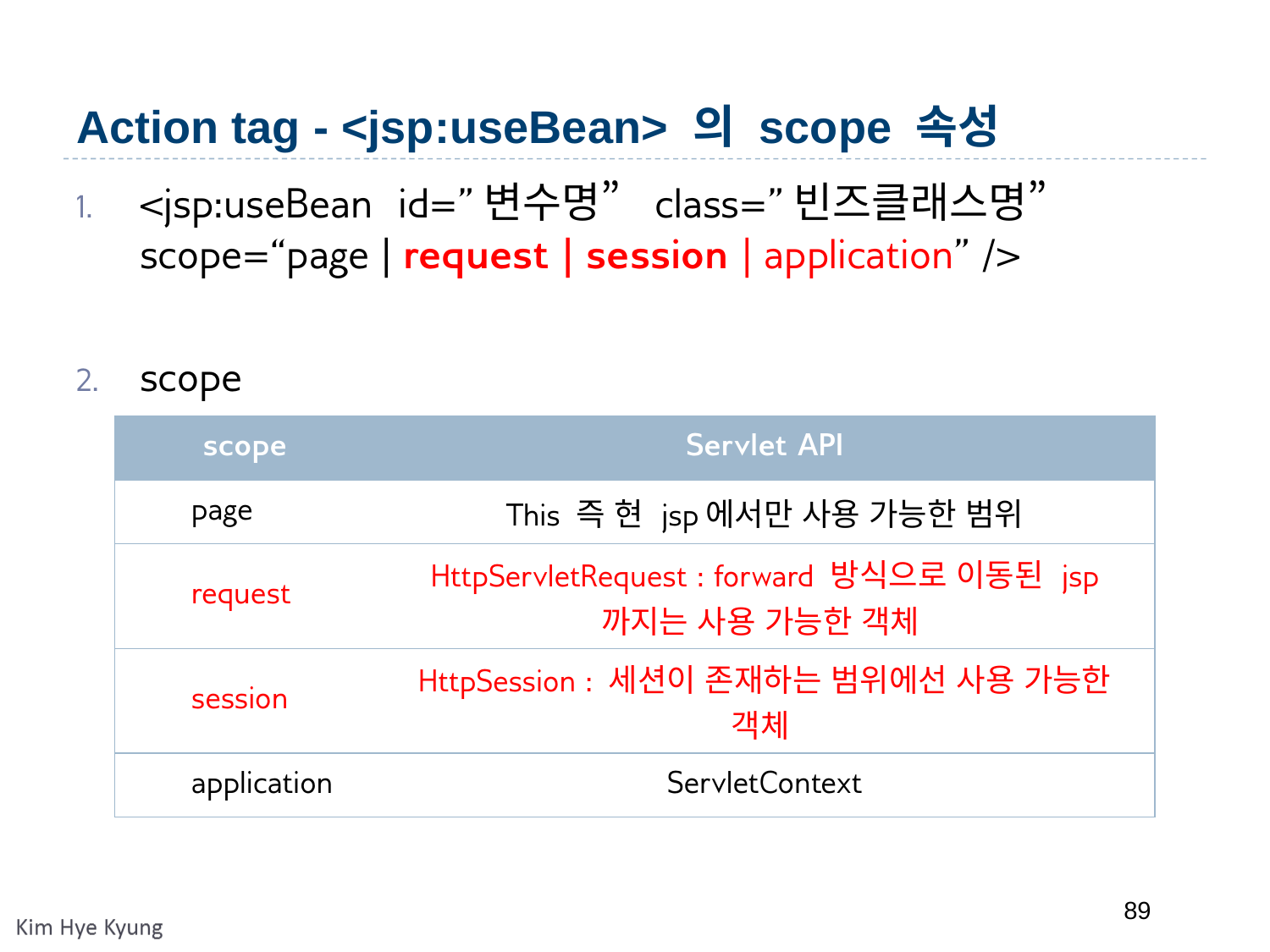

# Action tag - <jsp:useBean> 의 scope 속성
<jsp:useBean  id=”변수명”  class=”빈즈클래스명” scope=“page | request | session | application” />

scope

| scope | Servlet API |
| --- | --- |
| page | This 즉 현 jsp에서만 사용 가능한 범위 |
| request | HttpServletRequest : forward 방식으로 이동된 jsp 까지는 사용 가능한 객체 |
| session | HttpSession : 세션이 존재하는 범위에선 사용 가능한 객체 |
| application | ServletContext |
89